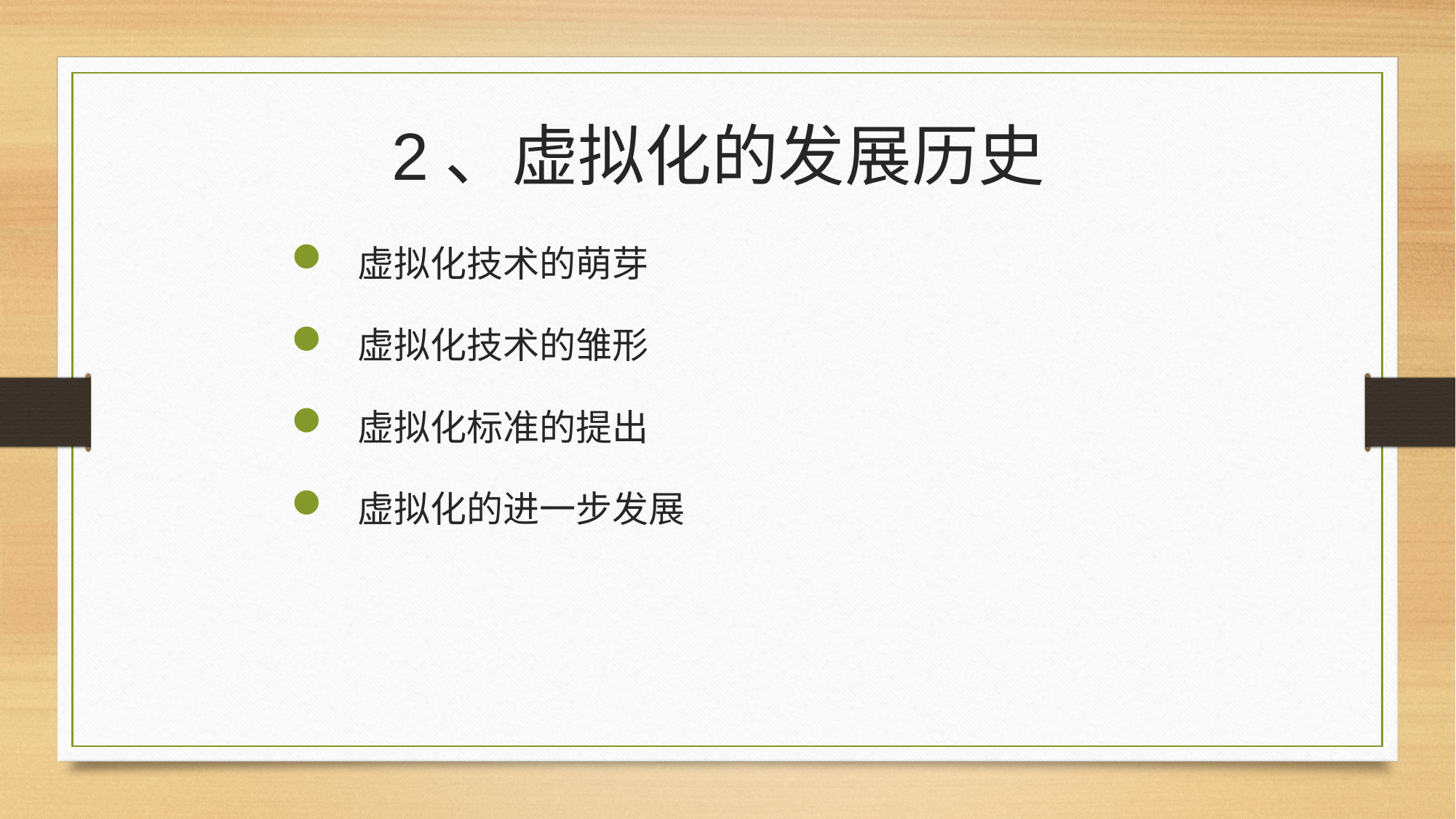

# 2、虚拟化的发展历史
  虚拟化技术的萌芽
  虚拟化技术的雏形
  虚拟化标准的提出
  虚拟化的进一步发展